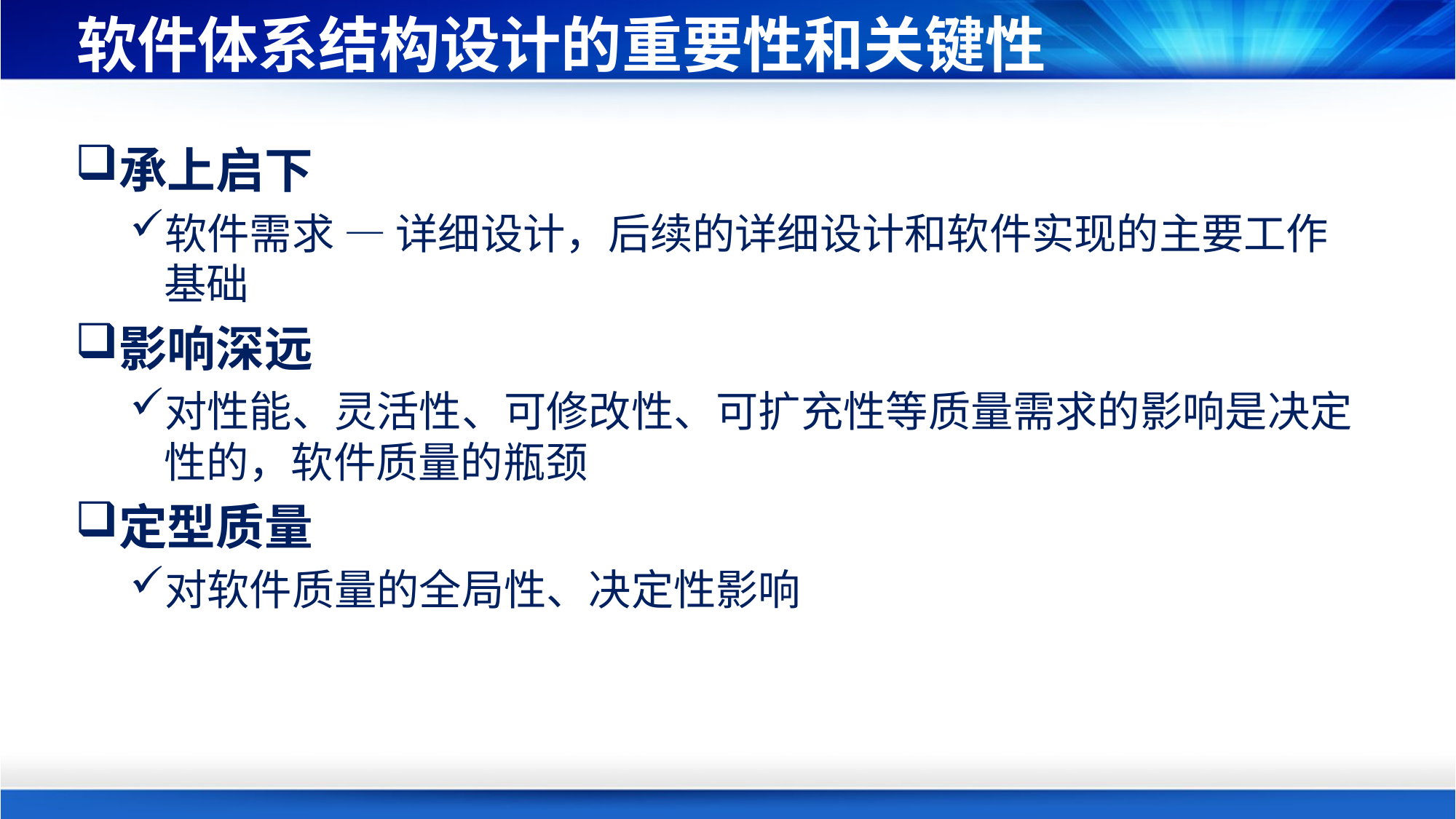

# 软件体系结构设计的重要性和关键性
承上启下
软件需求 — 详细设计，后续的详细设计和软件实现的主要工作基础
影响深远
对性能、灵活性、可修改性、可扩充性等质量需求的影响是决定性的，软件质量的瓶颈
定型质量
对软件质量的全局性、决定性影响